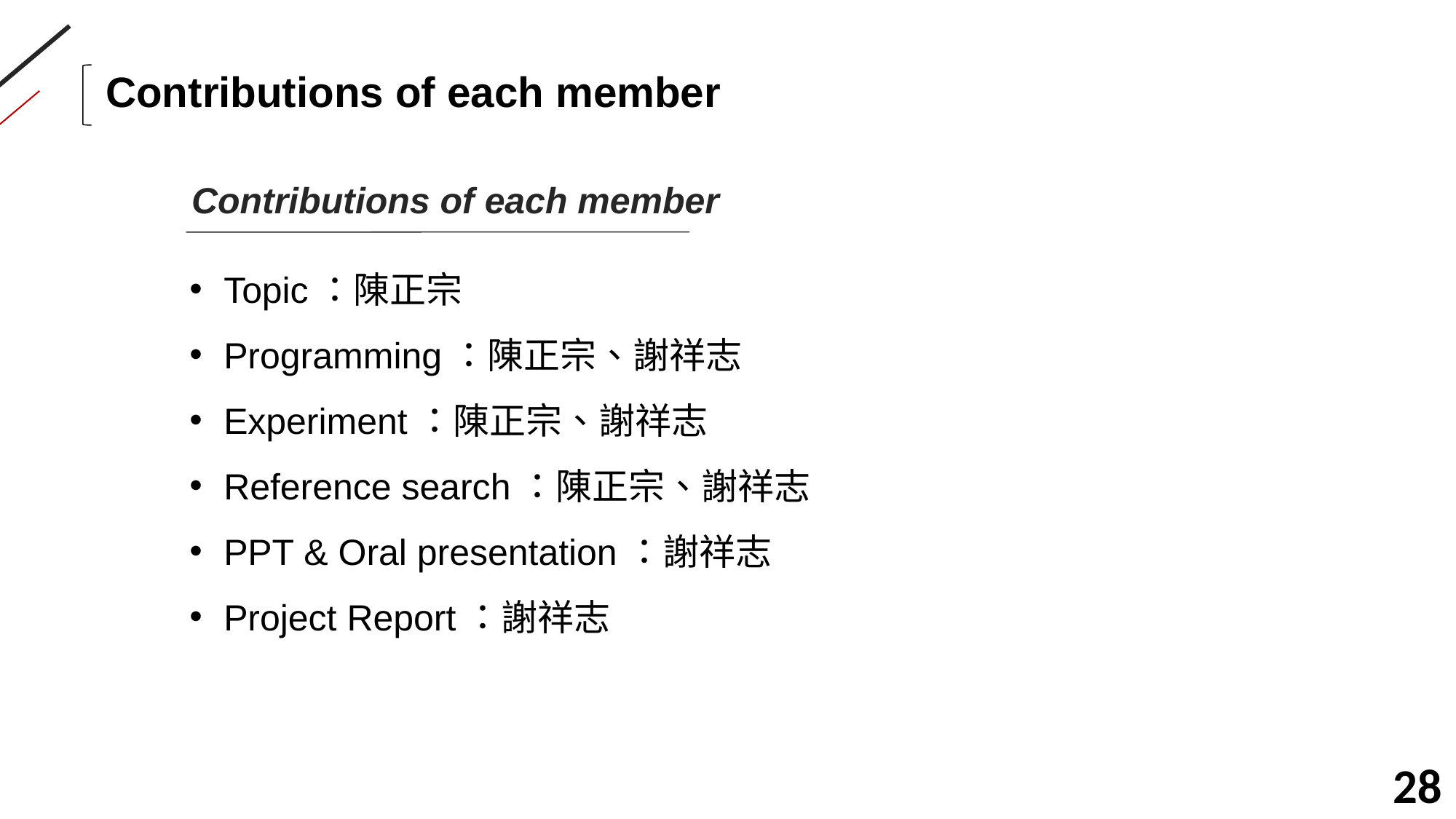

Contributions of each member

Contributions of each member
Topic：陳正宗
Programming：陳正宗、謝祥志
Experiment：陳正宗、謝祥志
Reference search：陳正宗、謝祥志
PPT & Oral presentation：謝祥志
Project Report：謝祥志
28